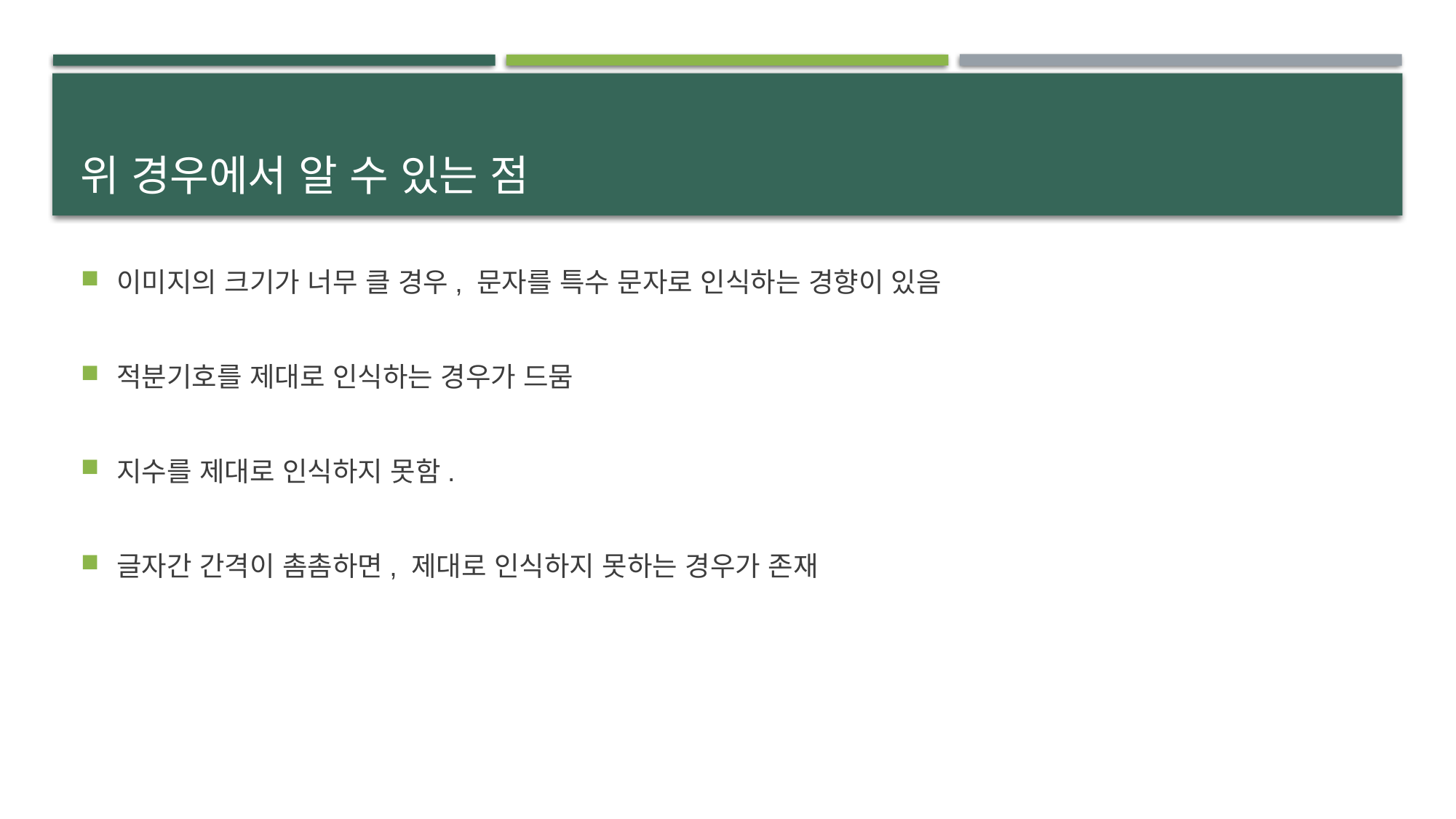

# 위 경우에서 알 수 있는 점
이미지의 크기가 너무 클 경우, 문자를 특수 문자로 인식하는 경향이 있음

적분기호를 제대로 인식하는 경우가 드뭄

지수를 제대로 인식하지 못함.

글자간 간격이 촘촘하면, 제대로 인식하지 못하는 경우가 존재